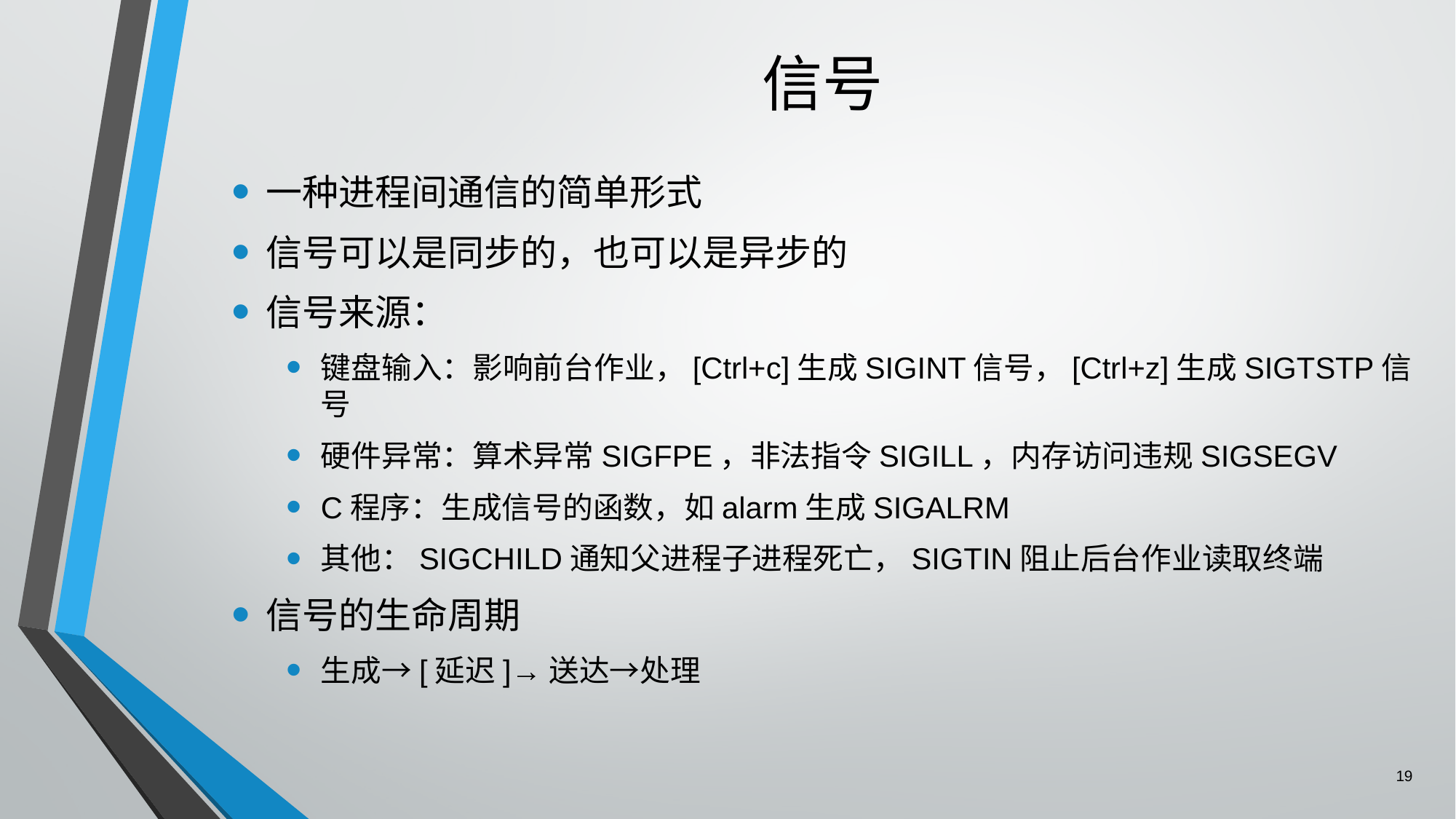

# 信号
一种进程间通信的简单形式
信号可以是同步的，也可以是异步的
信号来源：
键盘输入：影响前台作业，[Ctrl+c]生成SIGINT信号，[Ctrl+z]生成SIGTSTP信号
硬件异常：算术异常SIGFPE，非法指令SIGILL，内存访问违规SIGSEGV
C程序：生成信号的函数，如alarm生成SIGALRM
其他：SIGCHILD通知父进程子进程死亡，SIGTIN阻止后台作业读取终端
信号的生命周期
生成→[延迟]→送达→处理
19